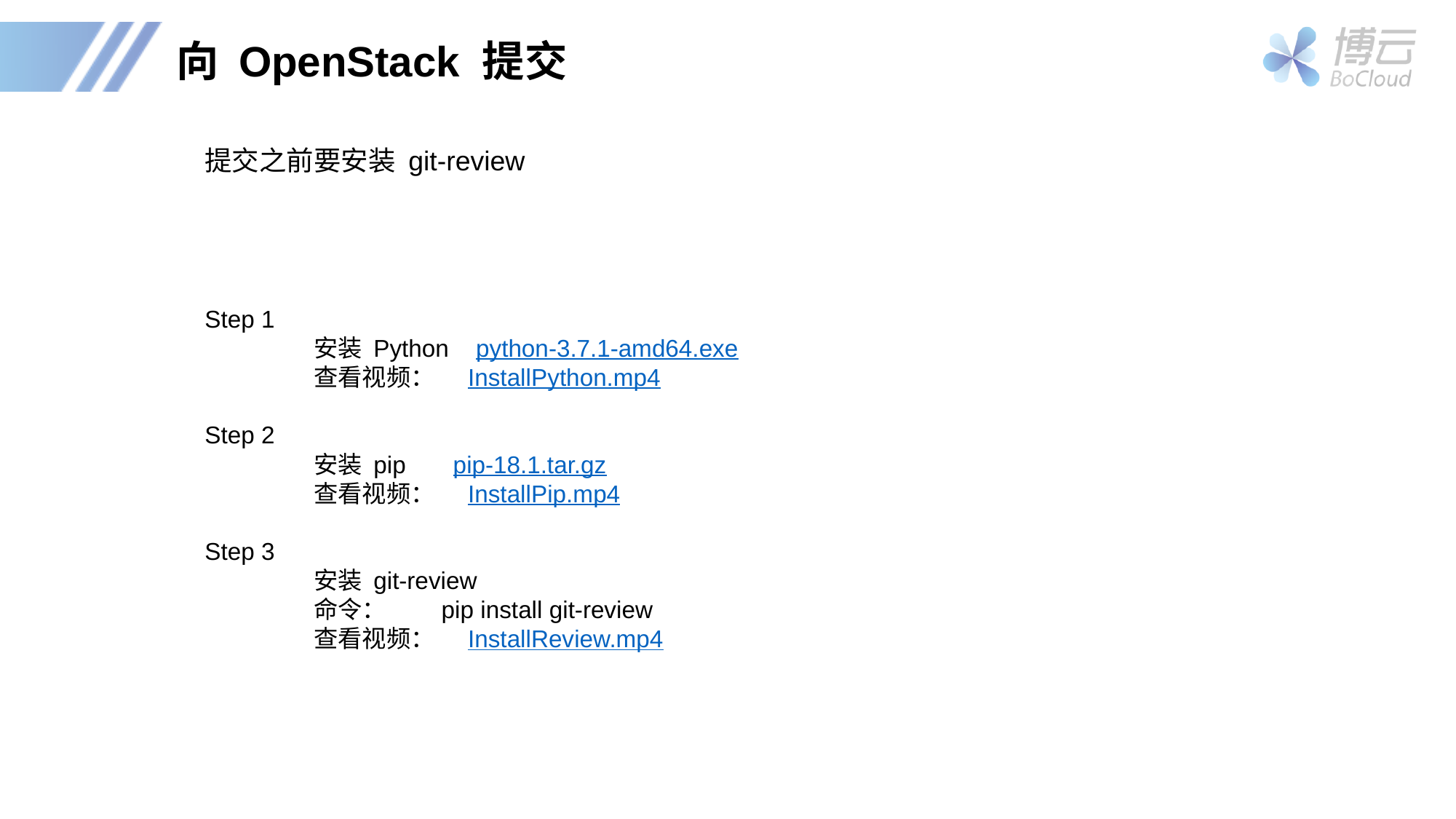

# 向 OpenStack 提交
提交之前要安装 git-review

Step 1
	安装 Python    python-3.7.1-amd64.exe
	查看视频：     InstallPython.mp4

Step 2
	安装 pip       pip-18.1.tar.gz
	查看视频：     InstallPip.mp4

Step 3
	安装 git-review
	命令：         pip install git-review
	查看视频：     InstallReview.mp4